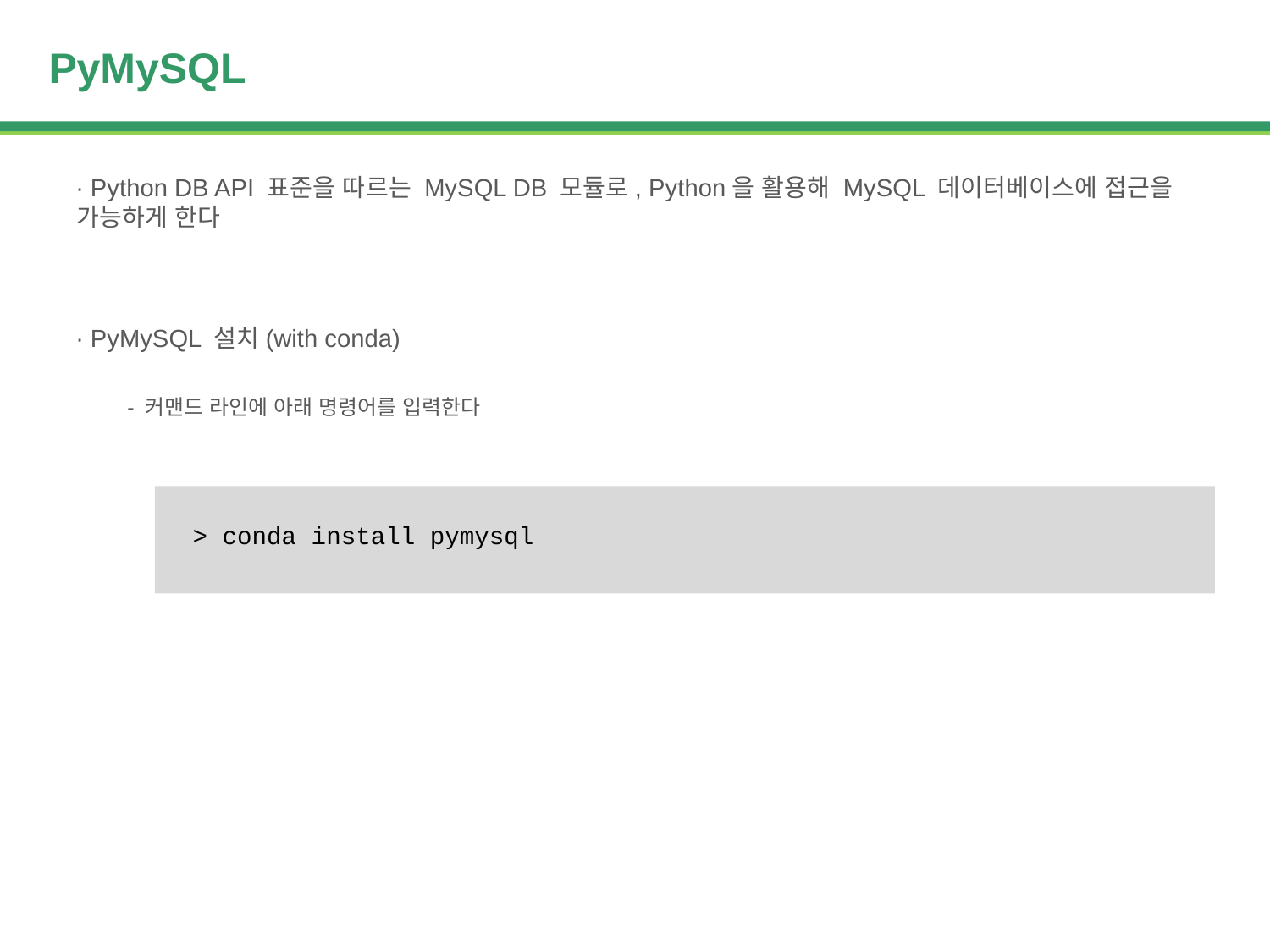

PyMySQL

∙ Python DB API 표준을 따르는 MySQL DB 모듈로, Python을 활용해 MySQL 데이터베이스에 접근을 가능하게 한다
∙ PyMySQL 설치(with conda)
- 커맨드 라인에 아래 명령어를 입력한다

> conda install pymysql